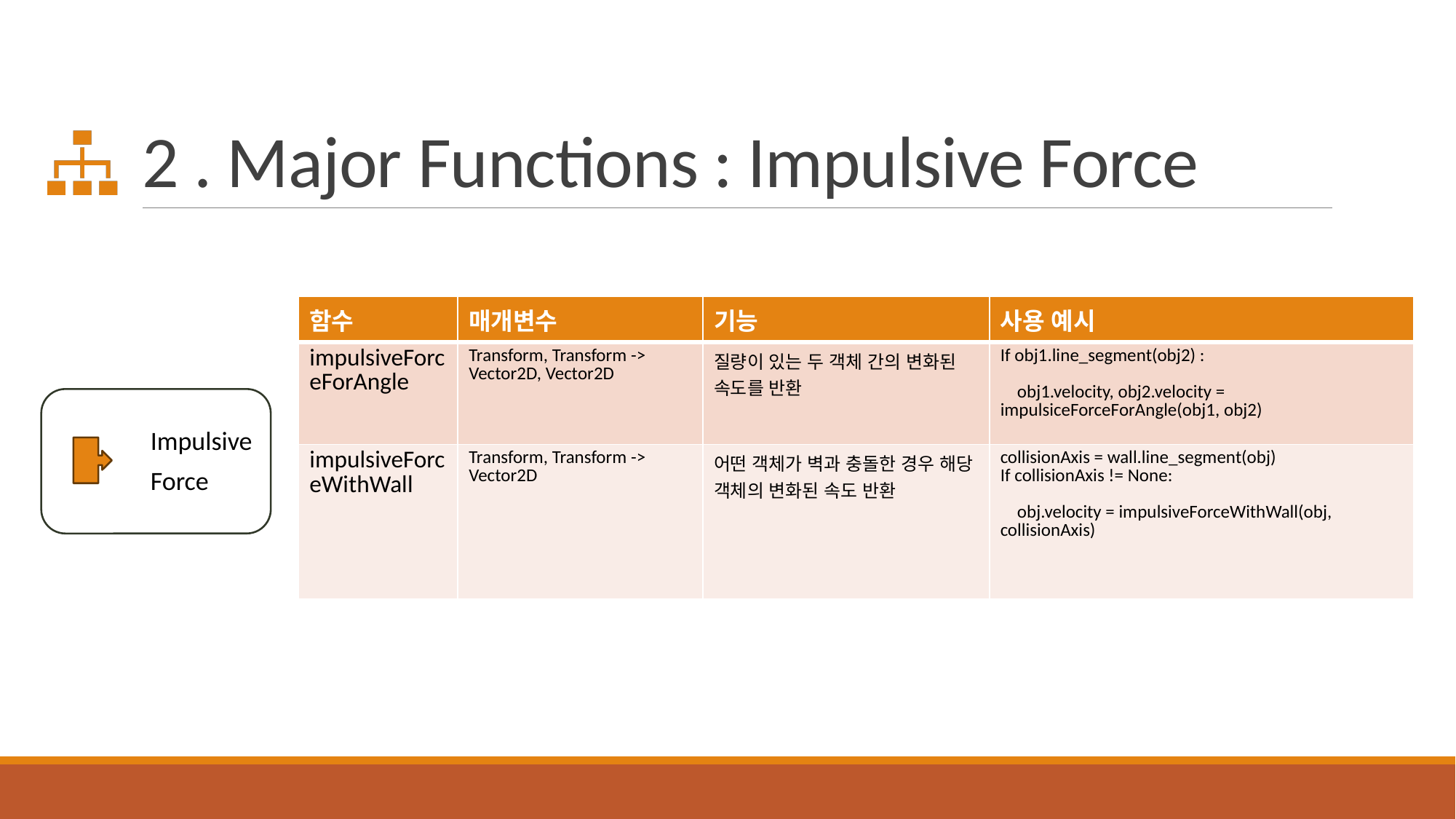

# 2 . Major Functions : Impulsive Force

| 함수 | 매개변수 | 기능 | 사용 예시 |
| --- | --- | --- | --- |
| impulsiveForceForAngle | Transform, Transform -> Vector2D, Vector2D | 질량이 있는 두 객체 간의 변화된 속도를 반환 | If obj1.line\_segment(obj2) : obj1.velocity, obj2.velocity = impulsiceForceForAngle(obj1, obj2) |
| impulsiveForceWithWall | Transform, Transform -> Vector2D | 어떤 객체가 벽과 충돌한 경우 해당 객체의 변화된 속도 반환 | collisionAxis = wall.line\_segment(obj) If collisionAxis != None: obj.velocity = impulsiveForceWithWall(obj, collisionAxis) |

Impulsive
Force